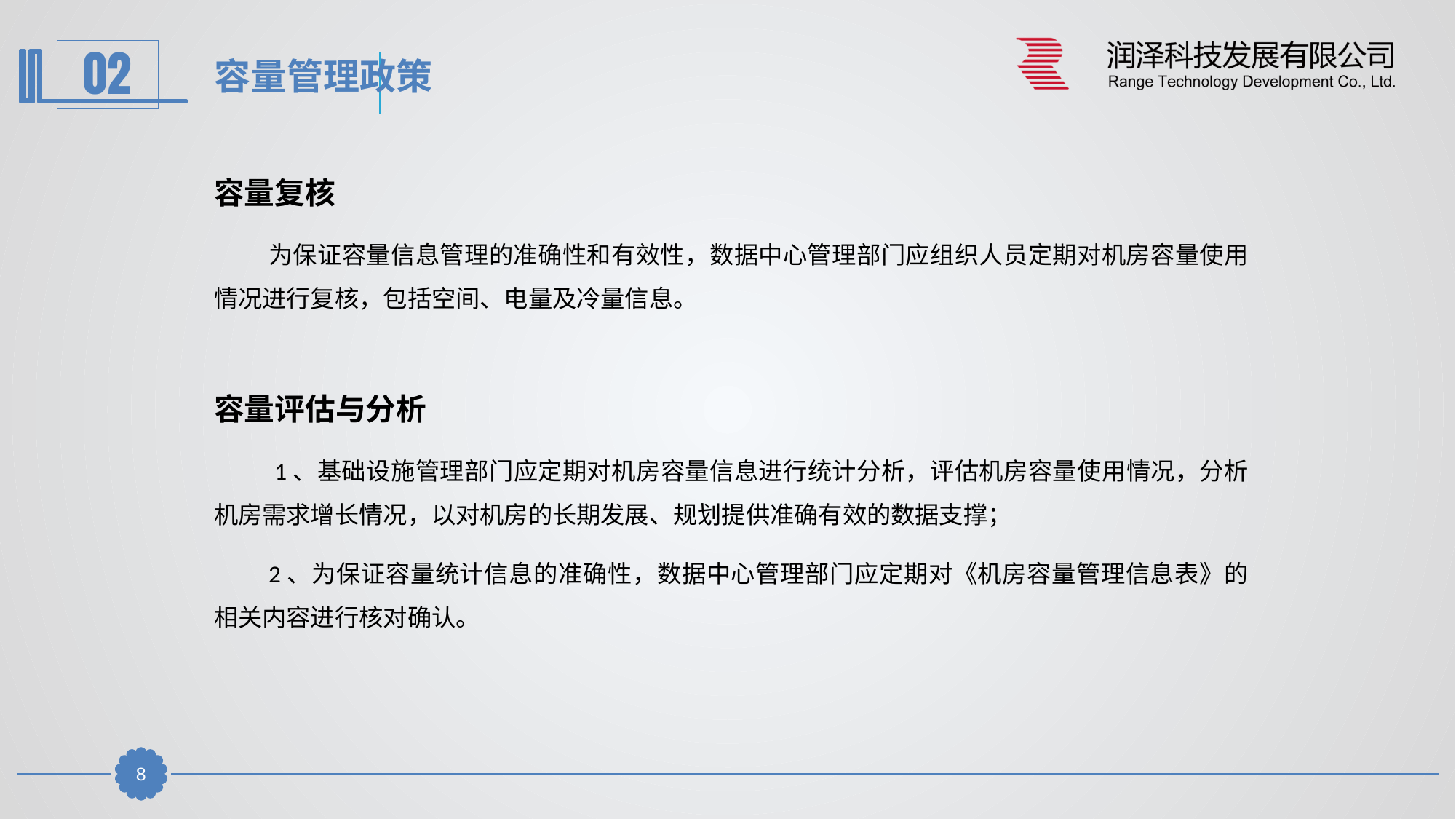

容量管理政策
容量复核
为保证容量信息管理的准确性和有效性，数据中心管理部门应组织人员定期对机房容量使用情况进行复核，包括空间、电量及冷量信息。
容量评估与分析
 1、基础设施管理部门应定期对机房容量信息进行统计分析，评估机房容量使用情况，分析机房需求增长情况，以对机房的长期发展、规划提供准确有效的数据支撑；
2、为保证容量统计信息的准确性，数据中心管理部门应定期对《机房容量管理信息表》的相关内容进行核对确认。
8